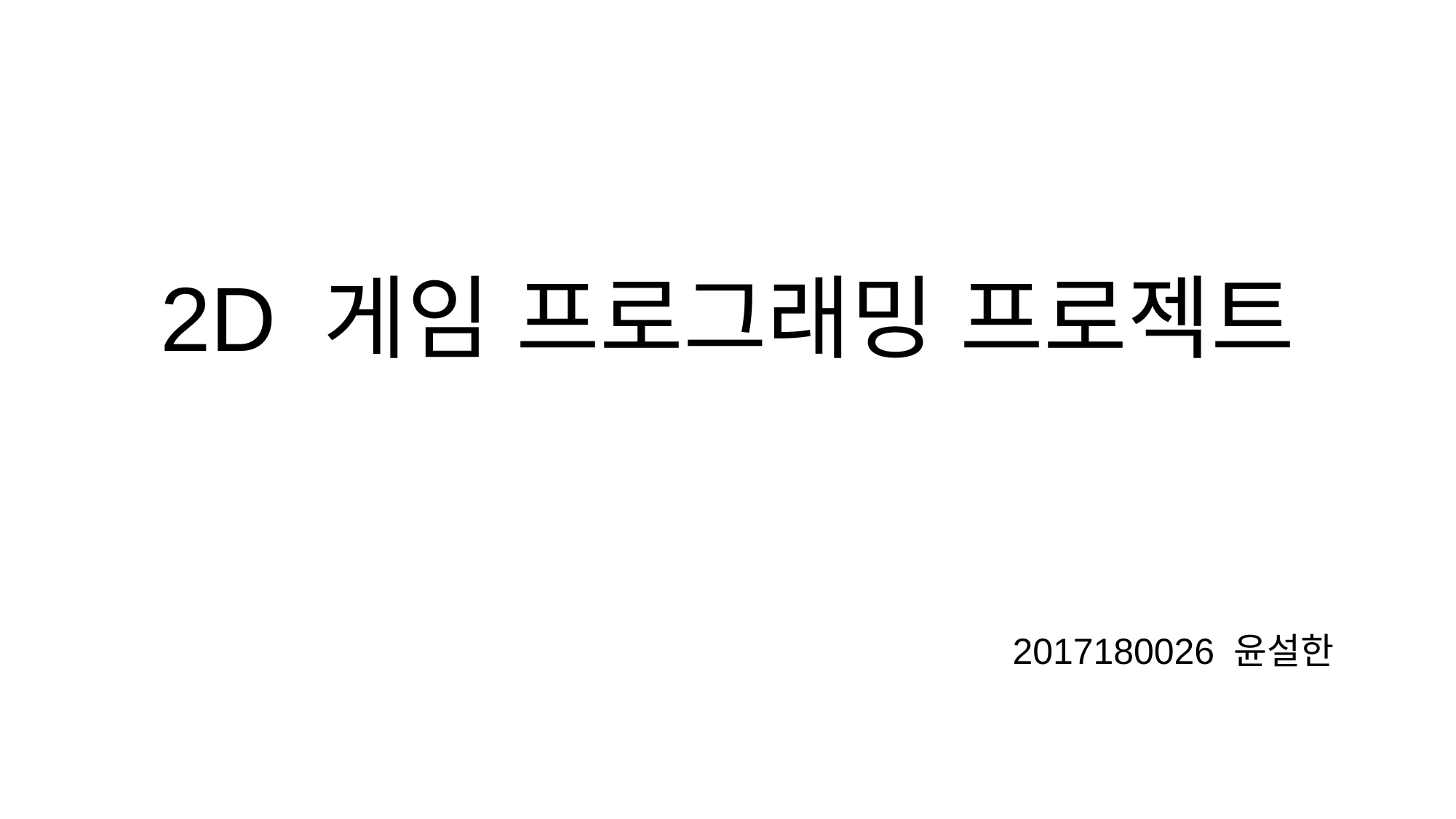

# 2D 게임 프로그래밍 프로젝트
2017180026 윤설한